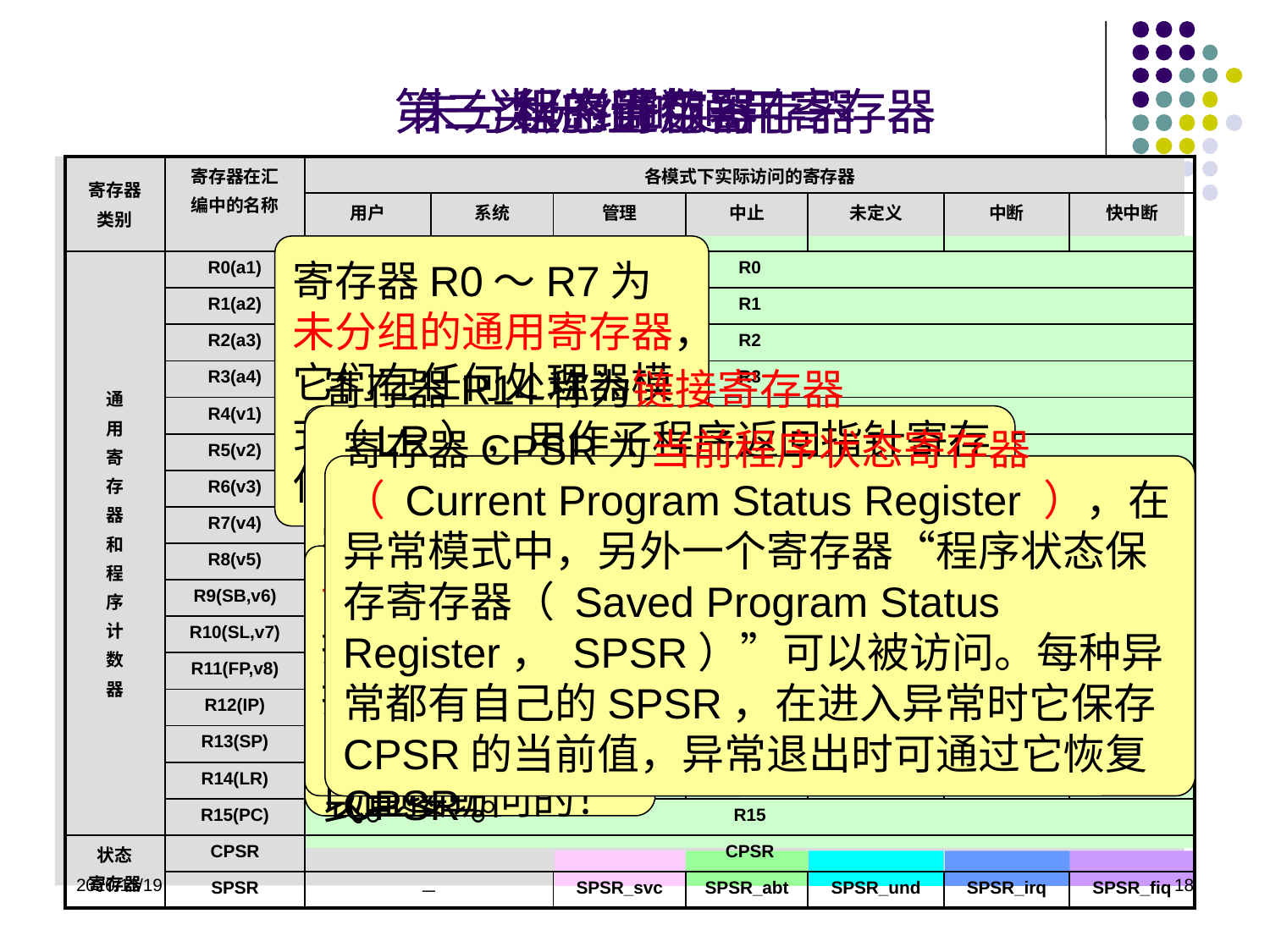

未分组的通用寄存器
程序计数器
状态寄存器
第一类分组的通用寄存器
第二类分组的通用寄存器

| 寄存器 类别 | 寄存器在汇 编中的名称 | 各模式下实际访问的寄存器 |  |  |  |  |  |  |
| --- | --- | --- | --- | --- | --- | --- | --- | --- |
|  |  | 用户 | 系统 | 管理 | 中止 | 未定义 | 中断 | 快中断 |
| 通 用 寄 存 器 和 程 序 计 数 器 | R0(a1) | R0 |  |  |  |  |  |  |
|  | R1(a2) | R1 |  |  |  |  |  |  |
|  | R2(a3) | R2 |  |  |  |  |  |  |
|  | R3(a4) | R3 |  |  |  |  |  |  |
|  | R4(v1) | R4 |  |  |  |  |  |  |
|  | R5(v2) | R5 |  |  |  |  |  |  |
|  | R6(v3) | R6 |  |  |  |  |  |  |
|  | R7(v4) | R7 |  |  |  |  |  |  |
|  | R8(v5) | R8 |  |  |  |  |  | R8\_fiq |
|  | R9(SB,v6) | R9 |  |  |  |  |  | R9\_fiq |
|  | R10(SL,v7) | R10 |  |  |  |  |  | R10\_fiq |
|  | R11(FP,v8) | R11 |  |  |  |  |  | R11\_fiq |
|  | R12(IP) | R12 |  |  |  |  |  | R12\_fiq |
|  | R13(SP) | R13 |  | R13\_scv | R13\_abt | R13\_und | R13\_irq | R13\_fiq |
|  | R14(LR) | R14 |  | R14\_svc | R14\_abt | R14\_und | R13\_irq | R14\_fiq |
|  | R15(PC) | R15 |  |  |  |  |  |  |
| 状态 寄存器 | CPSR | CPSR |  |  |  |  |  |  |
|  | SPSR | － |  | SPSR\_svc | SPSR\_abt | SPSR\_und | SPSR\_irq | SPSR\_fiq |
寄存器R0～R7为未分组的通用寄存器，它们在任何处理器模式都对应于相同的32位物理寄存器。

寄存器R13、R14分别有6个分组的物理寄存器。1个用于用户和系统模式，其余5个分别用于5种异常模式。
寄存器R14称为链接寄存器（LR），用作子程序返回指针寄存器。
当执行带返回指针的BL或BLX指令时，先将R15复制到R14，然后执行指令转移。
当发生中断或异常时，将R15复制到对应R14分组寄存器，供以后返回。
寄存器R8～R12有两个分组的物理寄存器。一个用于除FIQ模式之外的所有寄存器模式，另一个用于FIQ模式。
寄存器R13通常作为堆栈指针（SP），用于保存待使用的寄存器的内容。
寄存器CPSR为当前程序状态寄存器（ Current Program Status Register ），在异常模式中，另外一个寄存器“程序状态保存寄存器（ Saved Program Status Register， SPSR）”可以被访问。每种异常都有自己的SPSR，在进入异常时它保存CPSR的当前值，异常退出时可通过它恢复CPSR。
在发生FIQ中断后，处理器不必为保护寄存器而浪费时间，从而加速了FIQ的处理速度。

寄存器R15称为程序计数器（PC），它指向正在“取指”的指令。在ARM中，PC是程序员可以直接访问的！

2020/11/19
18